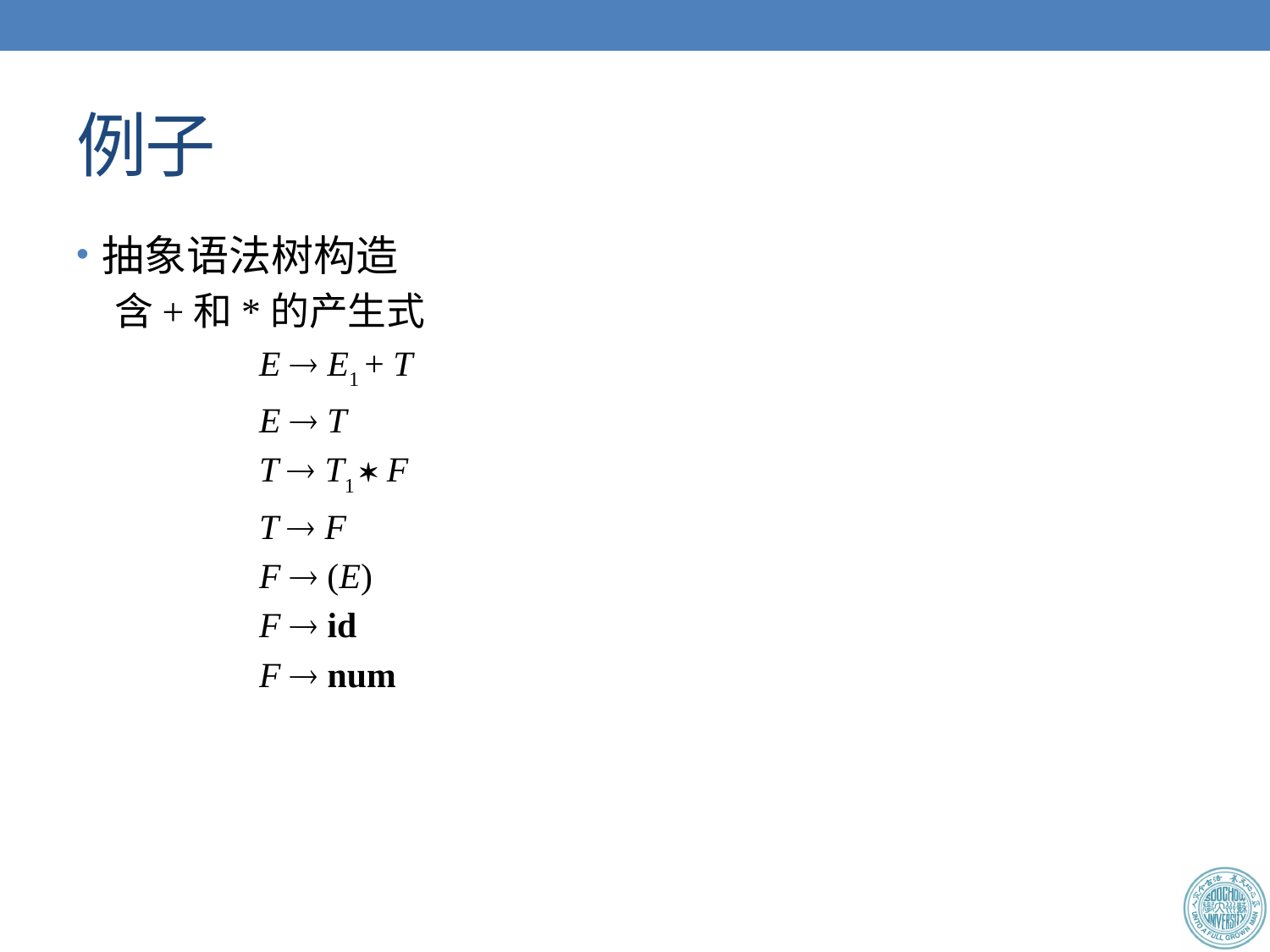

# 例子
抽象语法树构造
含+和*的产生式
	  E → E1 + T
	  E → T
	  T → T1 ∗ F
	  T → F
	  F → (E)
	  F → id
	  F → num